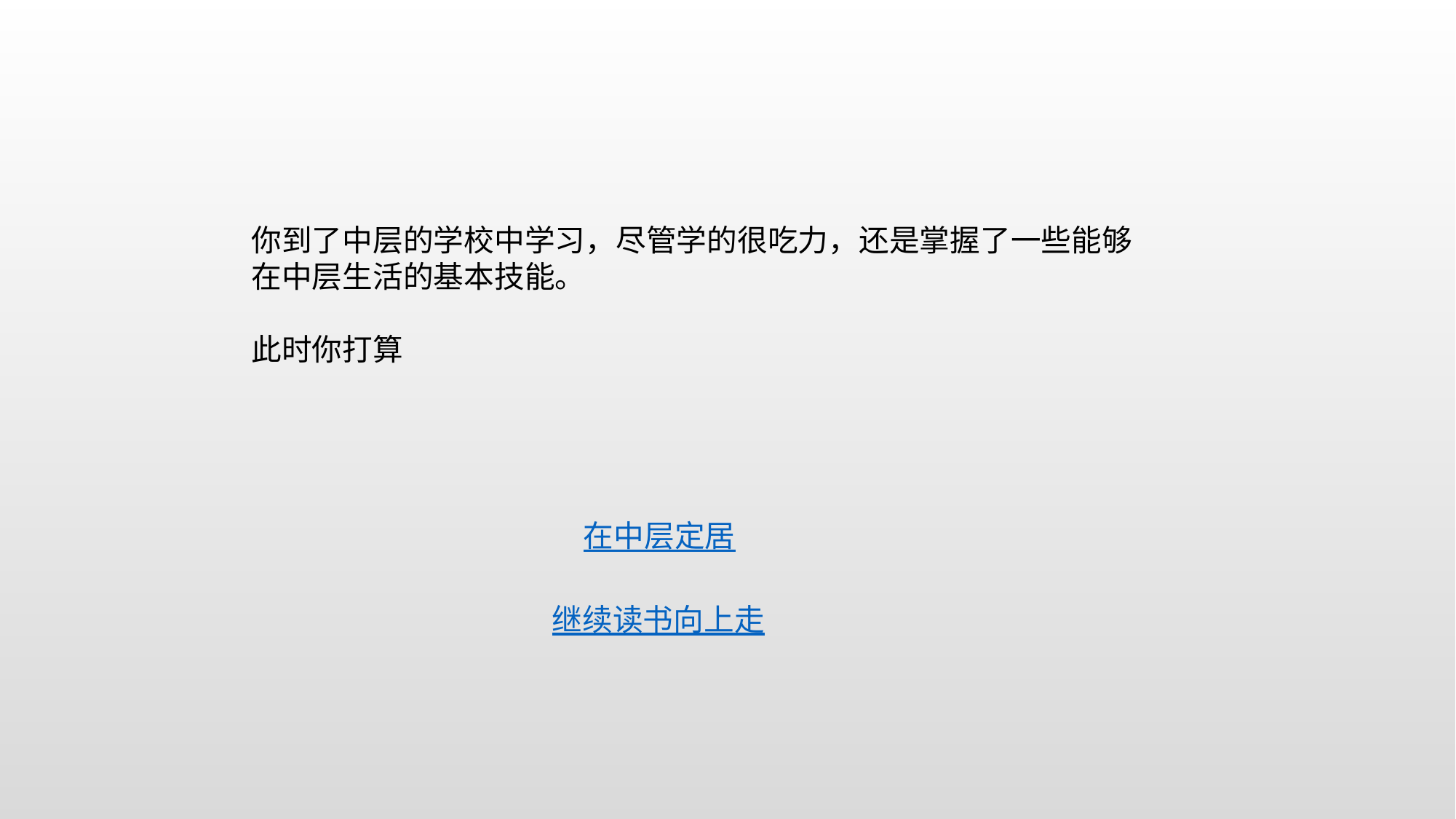

你到了中层的学校中学习，尽管学的很吃力，还是掌握了一些能够在中层生活的基本技能。

此时你打算
在中层定居
继续读书向上走